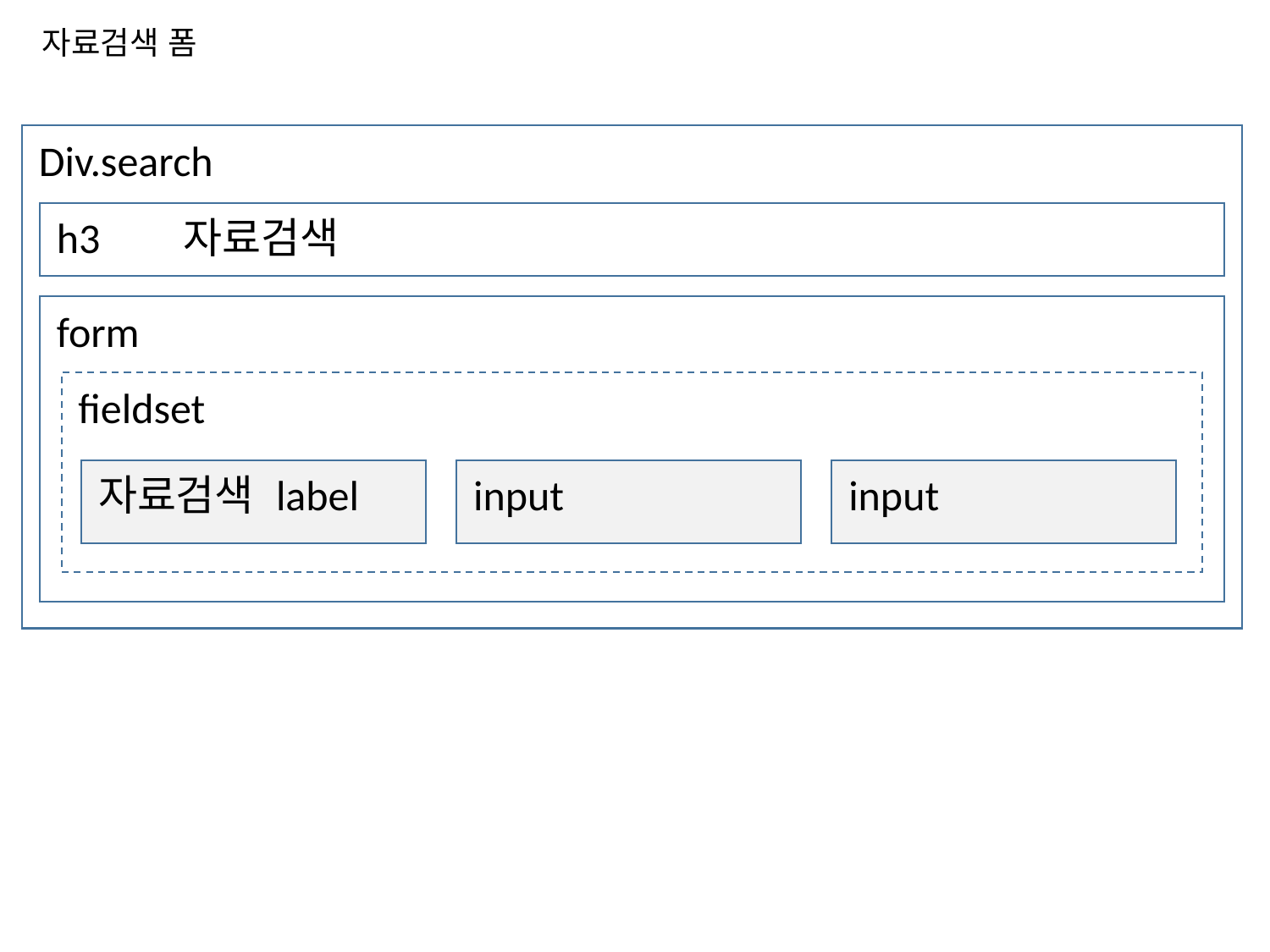

자료검색 폼
Div.search
h3	자료검색
form
fieldset
자료검색 label
input
input